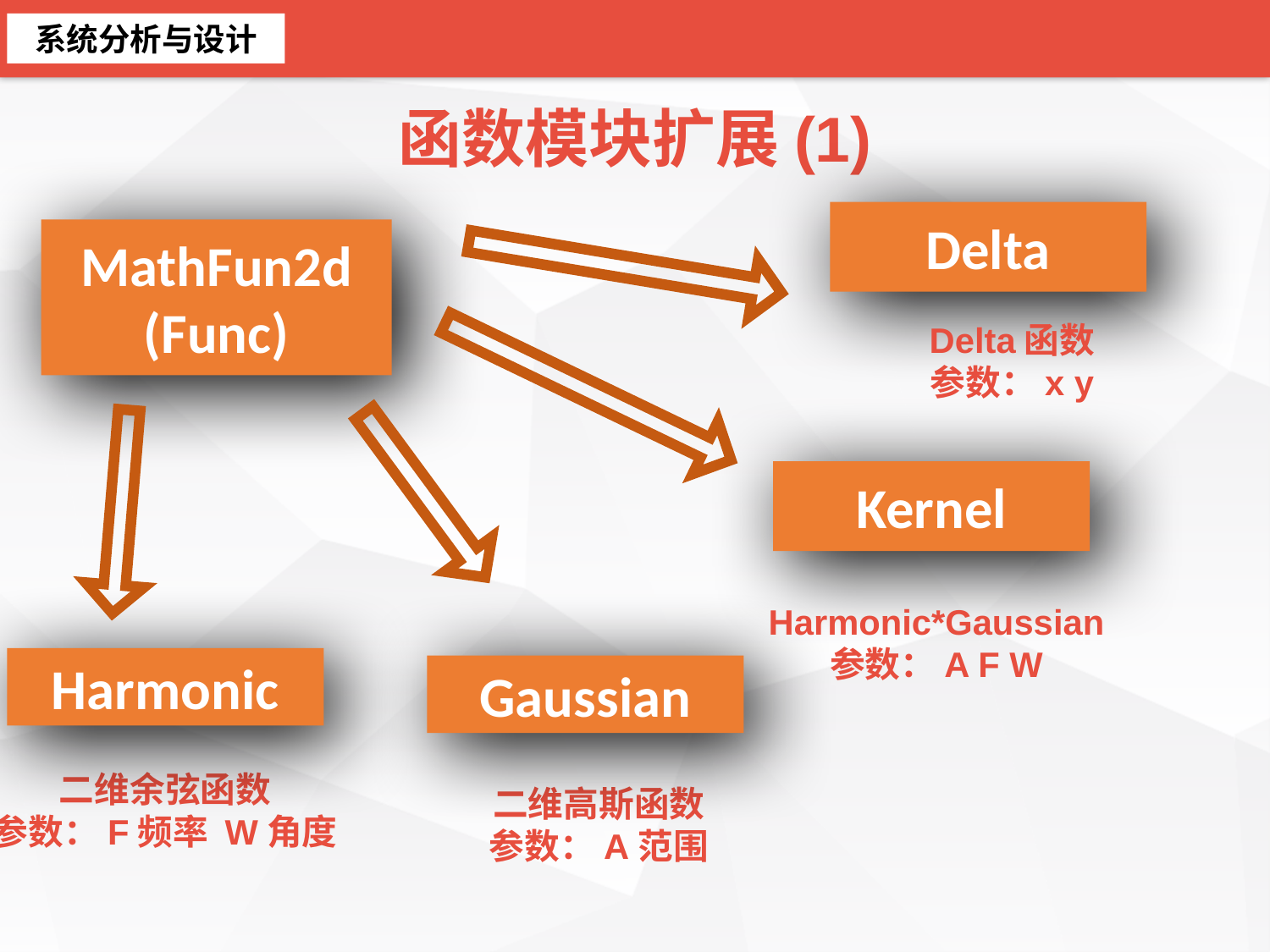

系统分析与设计
函数模块扩展(1)
Delta
MathFun2d
(Func)

Delta函数
参数：x y

Kernel

Harmonic*Gaussian
参数：A F W
Harmonic
Gaussian
二维余弦函数
参数：F频率 W角度
二维高斯函数
参数：A范围